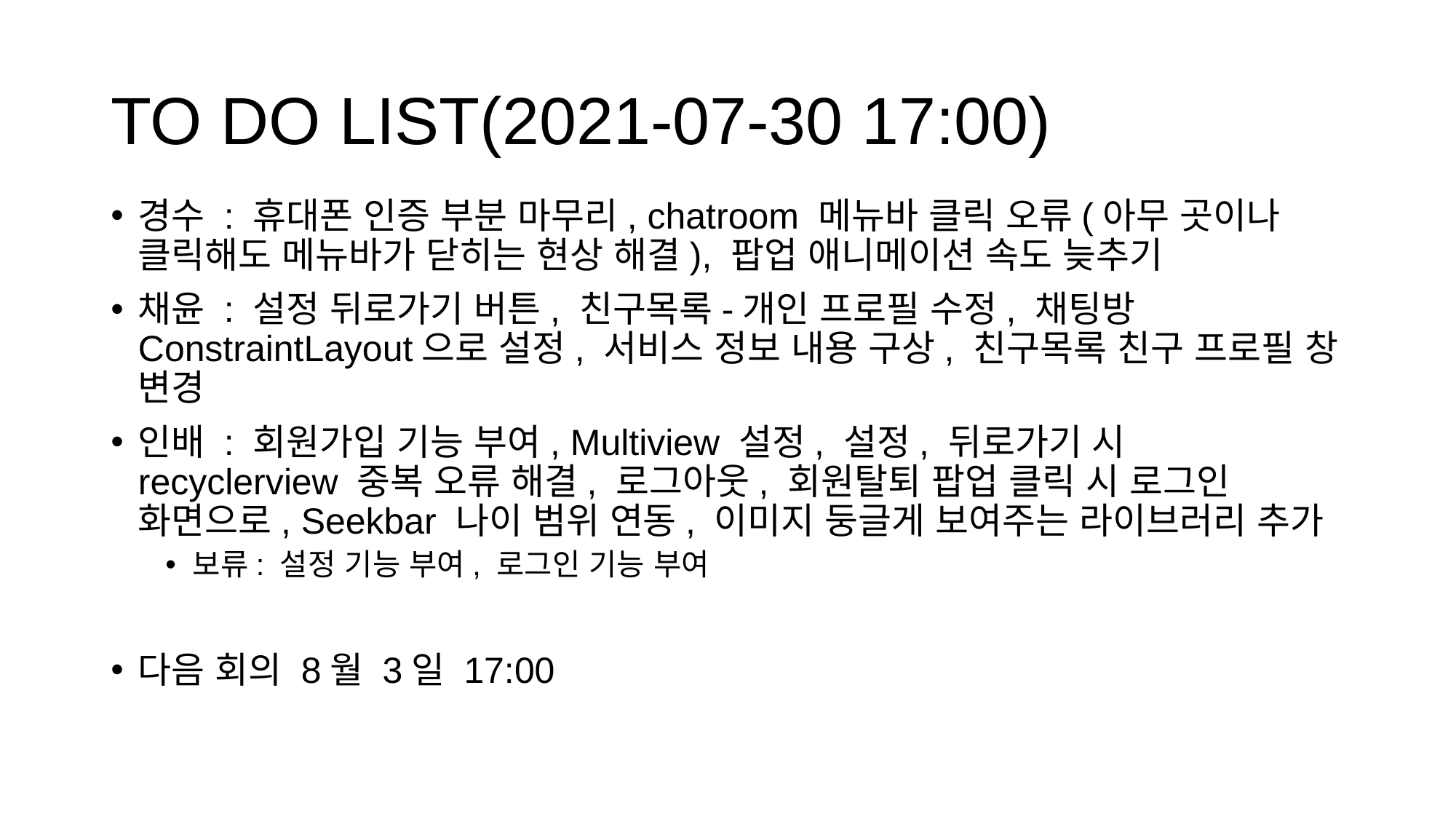

# TO DO LIST(2021-07-30 17:00)
경수 : 휴대폰 인증 부분 마무리, chatroom 메뉴바 클릭 오류(아무 곳이나 클릭해도 메뉴바가 닫히는 현상 해결), 팝업 애니메이션 속도 늦추기
채윤 : 설정 뒤로가기 버튼, 친구목록-개인 프로필 수정, 채팅방 ConstraintLayout으로 설정, 서비스 정보 내용 구상, 친구목록 친구 프로필 창 변경
인배 : 회원가입 기능 부여, Multiview 설정, 설정, 뒤로가기 시 recyclerview 중복 오류 해결, 로그아웃, 회원탈퇴 팝업 클릭 시 로그인 화면으로, Seekbar 나이 범위 연동, 이미지 둥글게 보여주는 라이브러리 추가
보류: 설정 기능 부여, 로그인 기능 부여

다음 회의 8월 3일 17:00